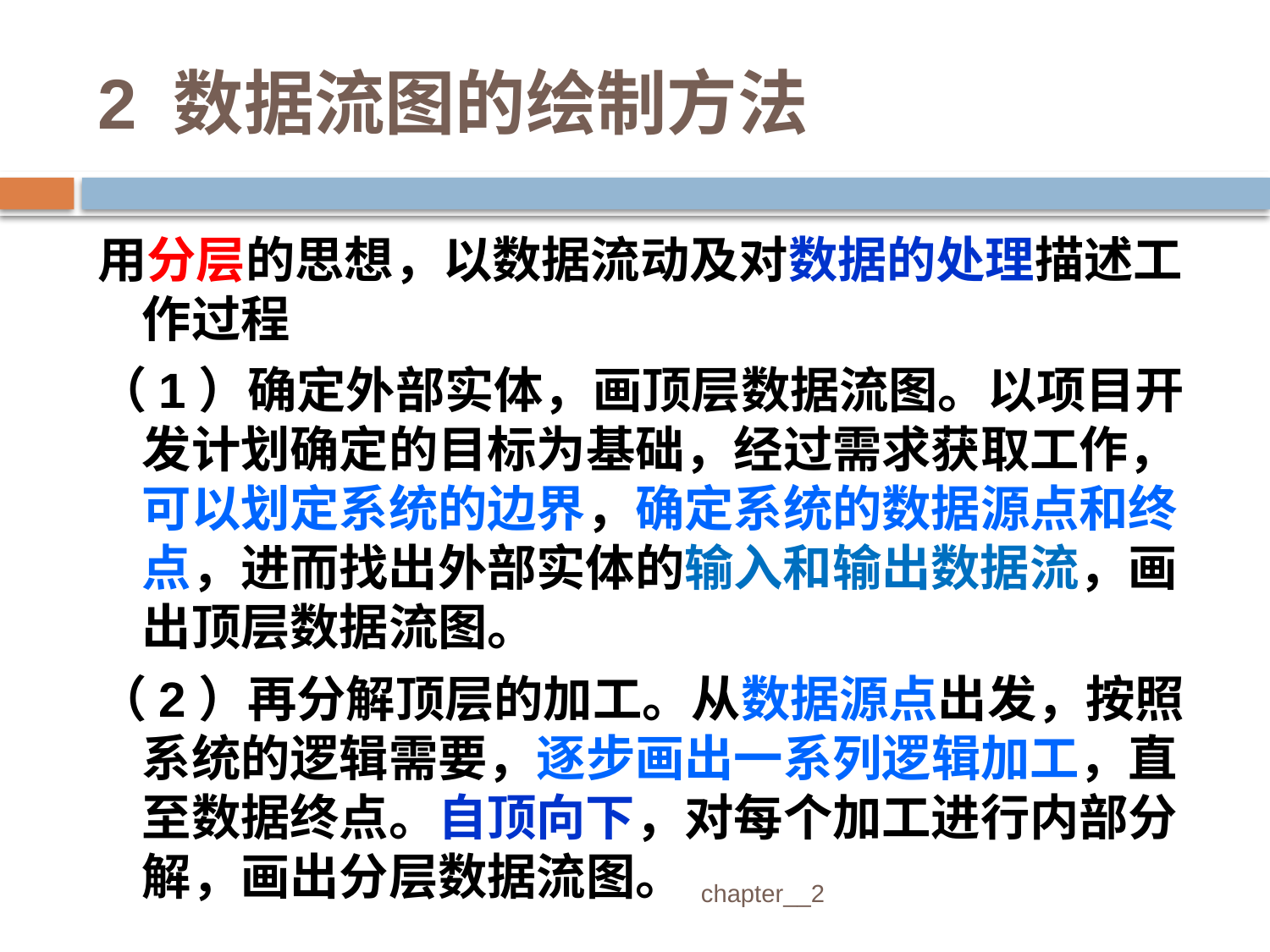

# 2 数据流图的绘制方法
33
用分层的思想，以数据流动及对数据的处理描述工作过程
（1）确定外部实体，画顶层数据流图。以项目开发计划确定的目标为基础，经过需求获取工作，可以划定系统的边界，确定系统的数据源点和终点，进而找出外部实体的输入和输出数据流，画出顶层数据流图。
（2）再分解顶层的加工。从数据源点出发，按照系统的逻辑需要，逐步画出一系列逻辑加工，直至数据终点。自顶向下，对每个加工进行内部分解，画出分层数据流图。
 chapter__2